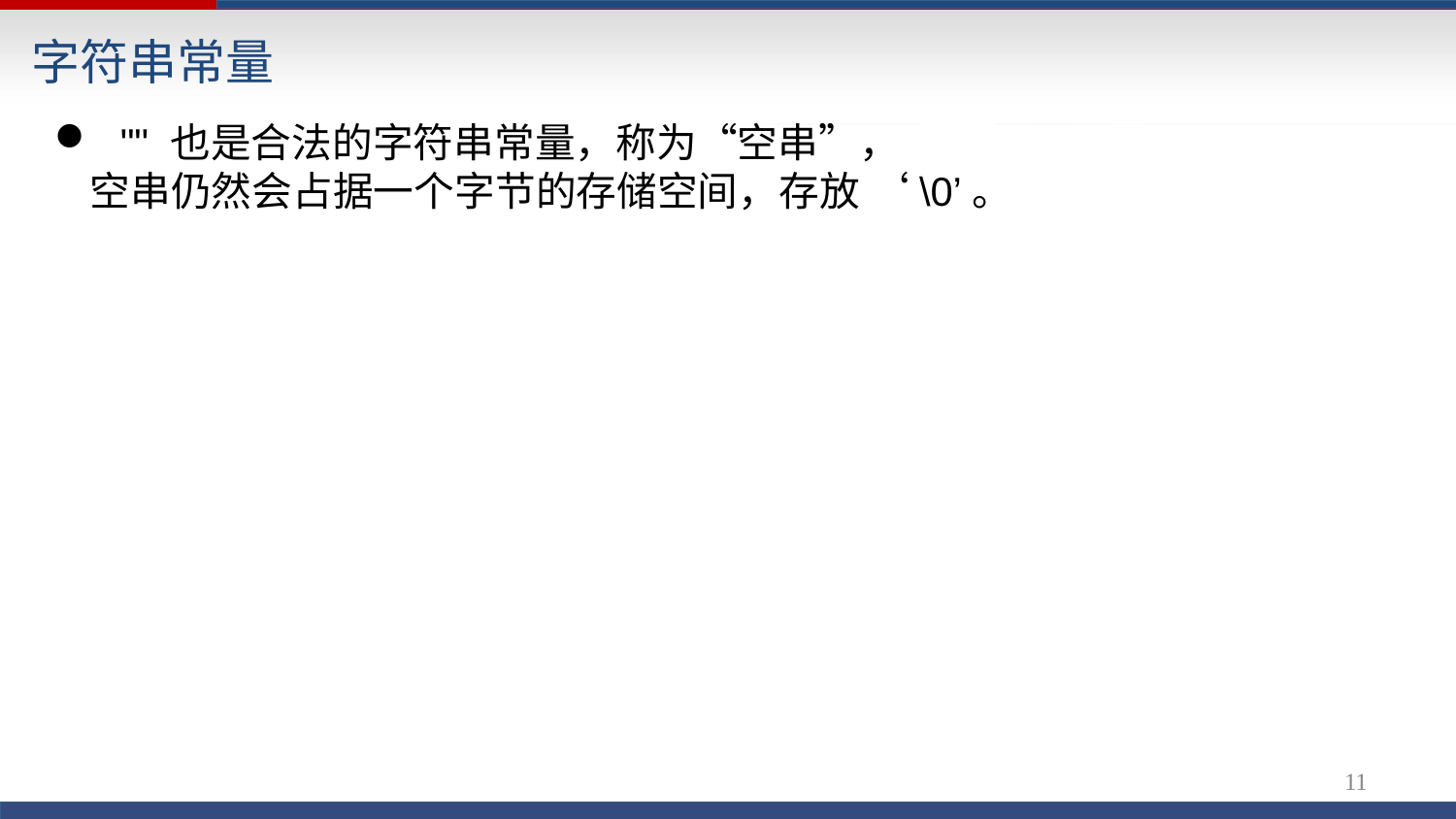

# 字符串常量
"" 也是合法的字符串常量，称为“空串”，
空串仍然会占据一个字节的存储空间，存放 ‘\0’。
11